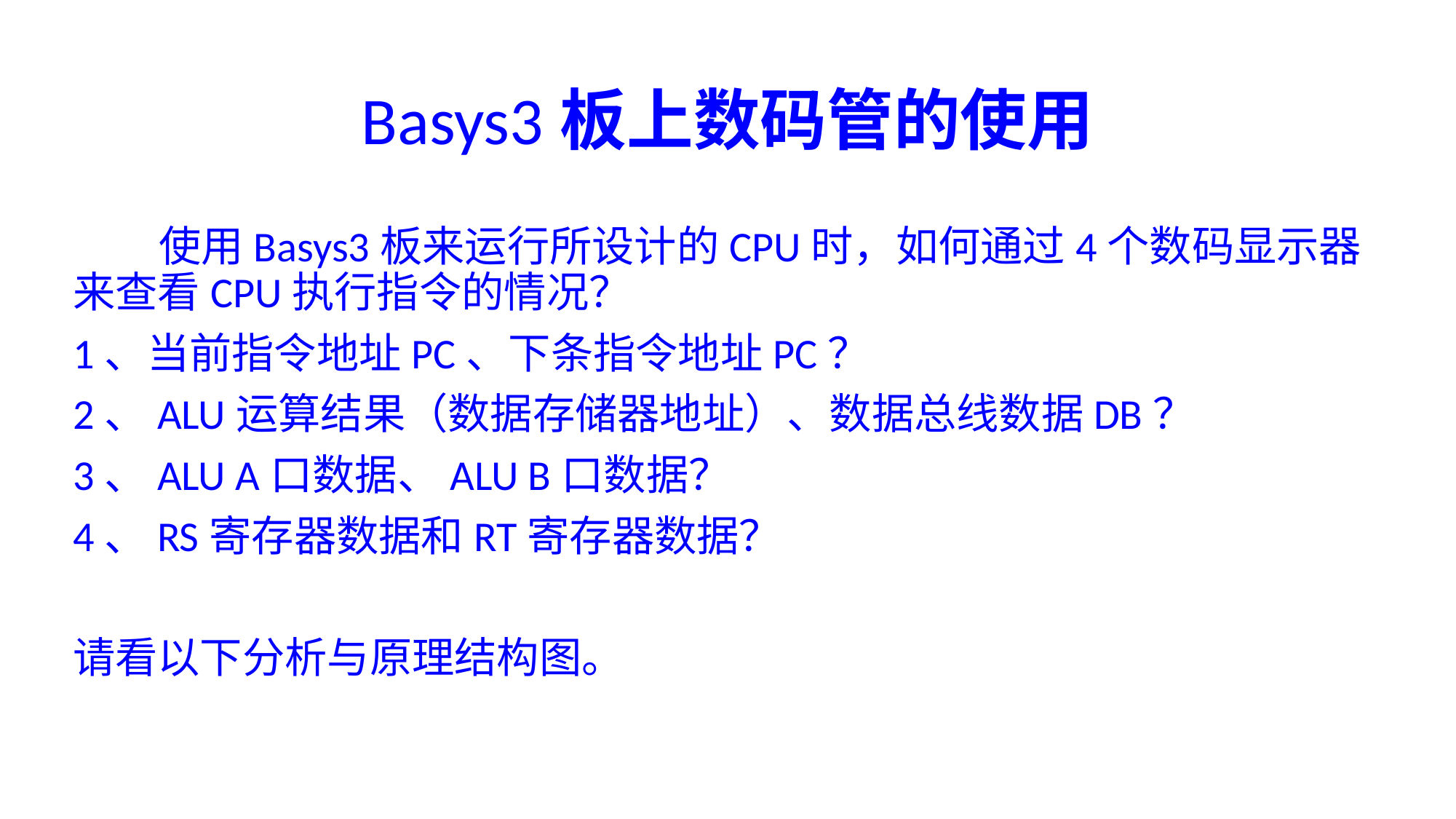

# Basys3板上数码管的使用
        使用Basys3板来运行所设计的CPU时，如何通过4个数码显示器来查看CPU执行指令的情况？
1、当前指令地址PC、下条指令地址PC？
2、ALU运算结果（数据存储器地址）、数据总线数据DB？
3、ALU A口数据、ALU B口数据？
4、RS寄存器数据和RT寄存器数据？

请看以下分析与原理结构图。